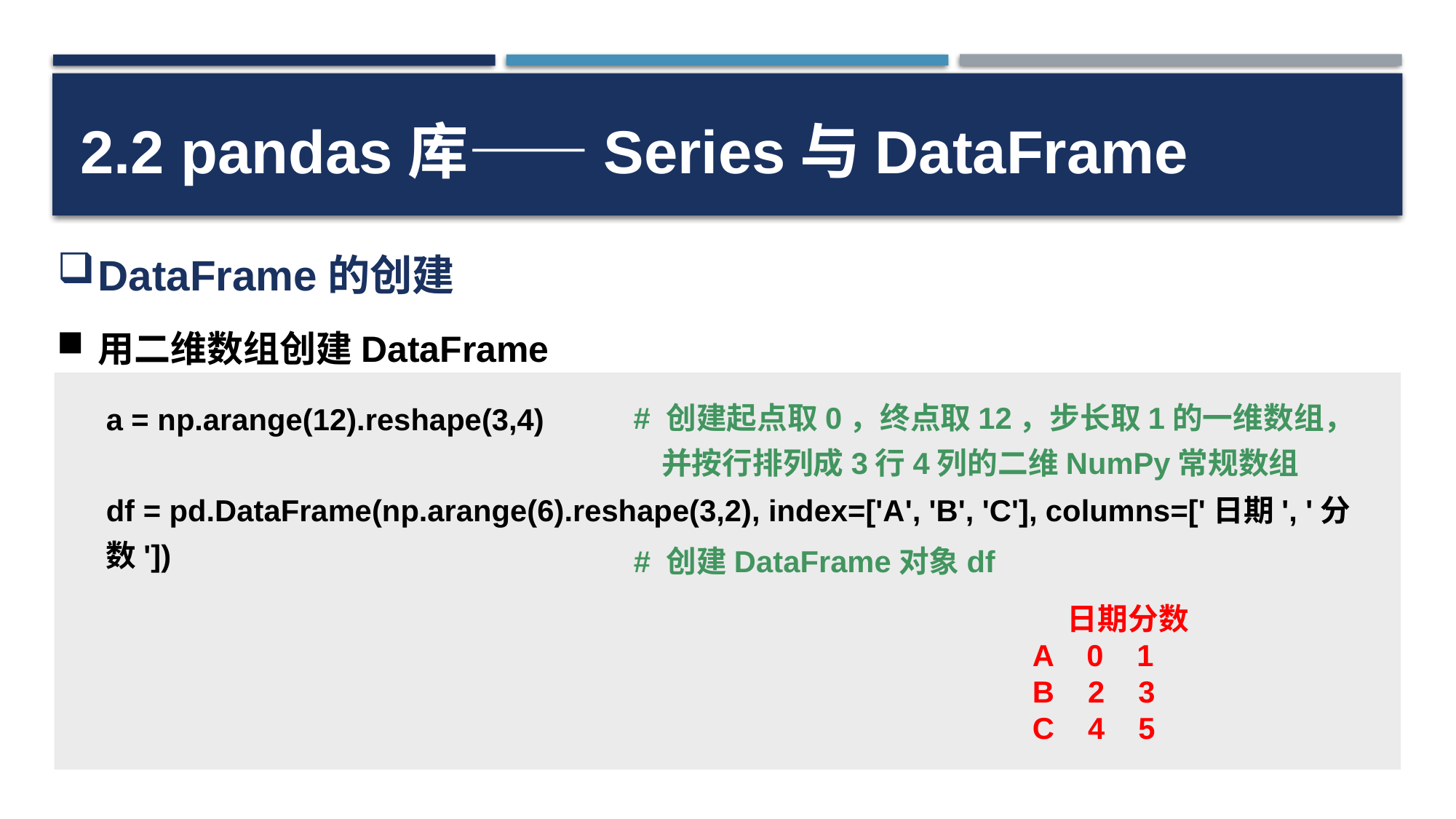

2.2 pandas库——Series与DataFrame
DataFrame的创建
用二维数组创建DataFrame

# 创建起点取0，终点取12，步长取1的一维数组，
   并按行排列成3行4列的二维NumPy常规数组
a = np.arange(12).reshape(3,4)

df = pd.DataFrame(np.arange(6).reshape(3,2), index=['A', 'B', 'C'], columns=['日期', '分数'])

# 创建DataFrame对象df
    日期分数
A    0    1
B    2    3
C    4    5
31